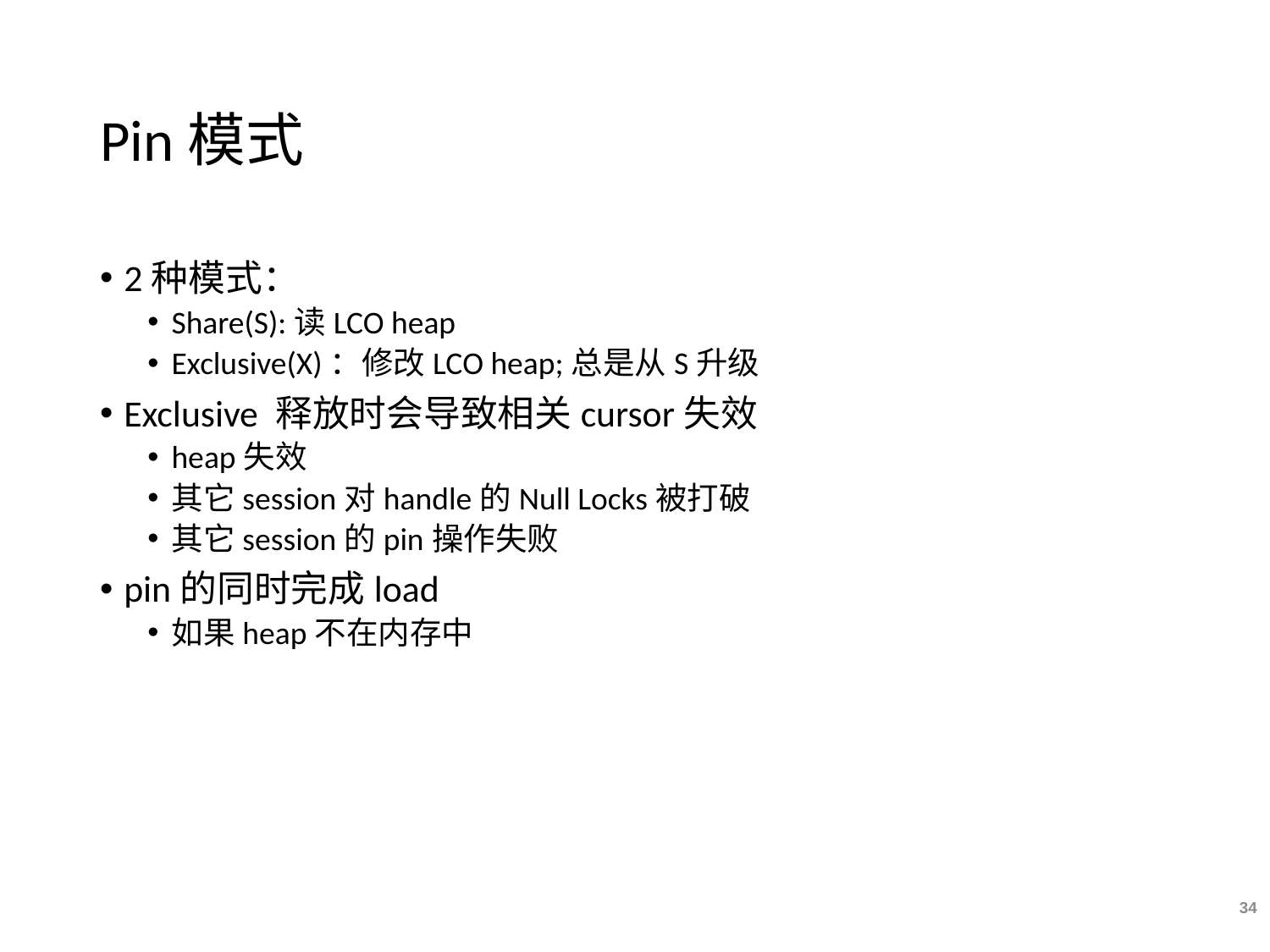

# Pin模式
2种模式：
Share(S):读LCO heap
Exclusive(X)：修改LCO heap;总是从S升级
Exclusive 释放时会导致相关cursor失效
heap失效
其它session对handle的Null Locks被打破
其它session的pin操作失败
pin的同时完成load
如果heap不在内存中

34